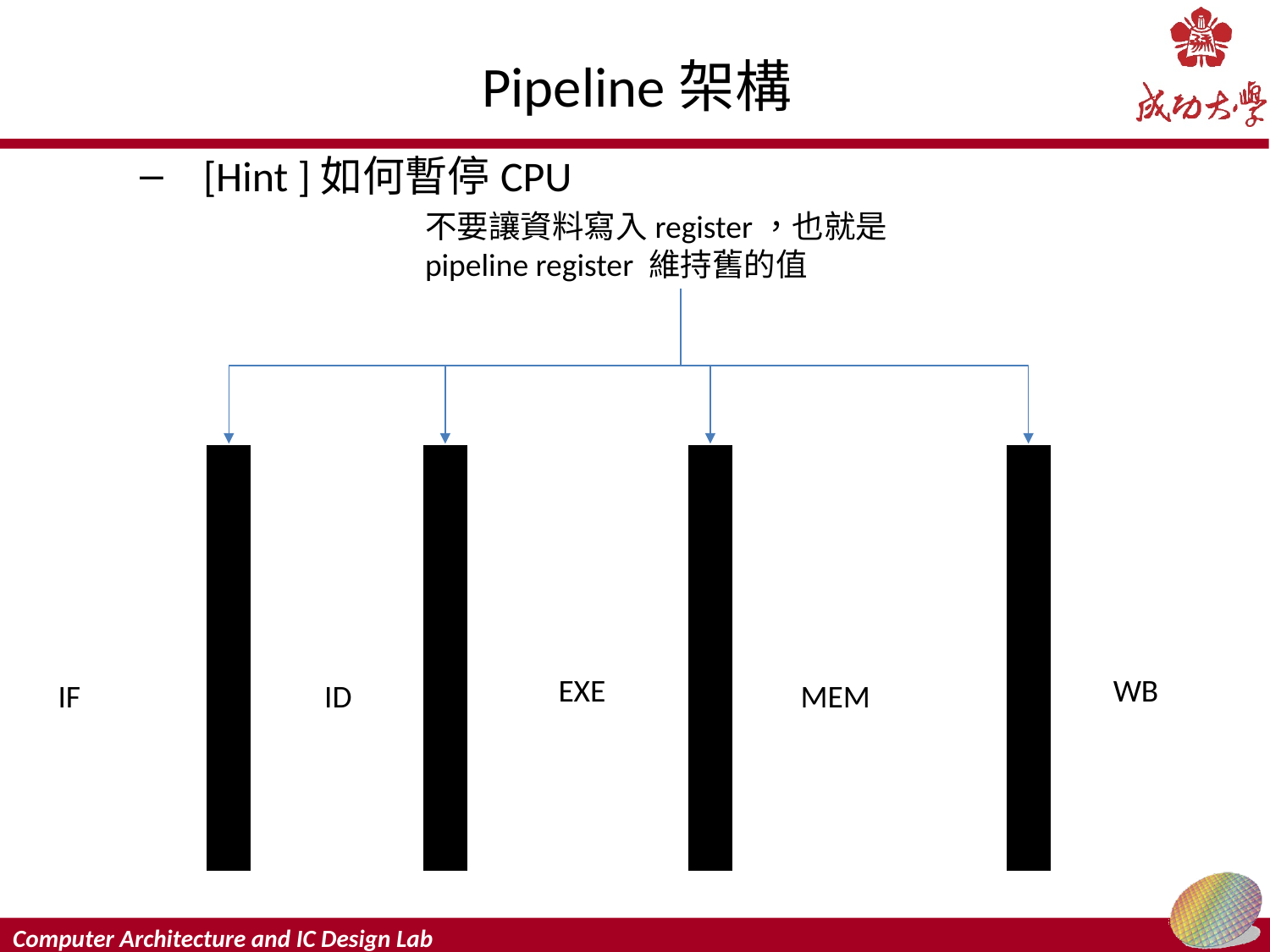

# Pipeline架構
[Hint ]如何暫停CPU

不要讓資料寫入register，也就是pipeline register 維持舊的值

EXE
WB
IF
ID
MEM
13